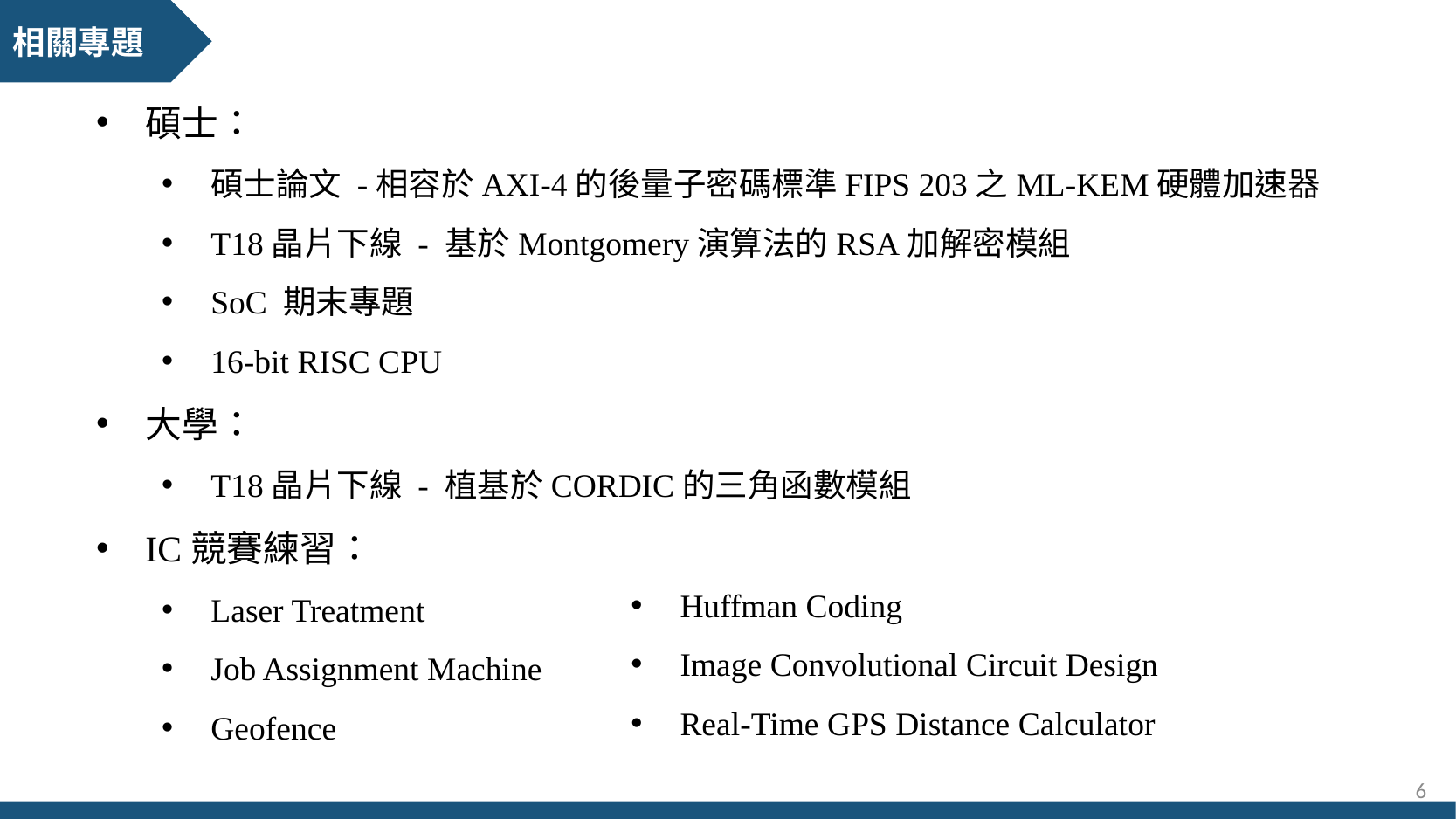

相關專題
碩士：
碩士論文 -相容於AXI-4的後量子密碼標準FIPS 203之ML-KEM硬體加速器
T18晶片下線 - 基於Montgomery演算法的RSA加解密模組
SoC 期末專題
16-bit RISC CPU
大學：
T18晶片下線 - 植基於CORDIC的三角函數模組
IC競賽練習：
Laser Treatment
Job Assignment Machine
Geofence
Huffman Coding
Image Convolutional Circuit Design
Real-Time GPS Distance Calculator
6